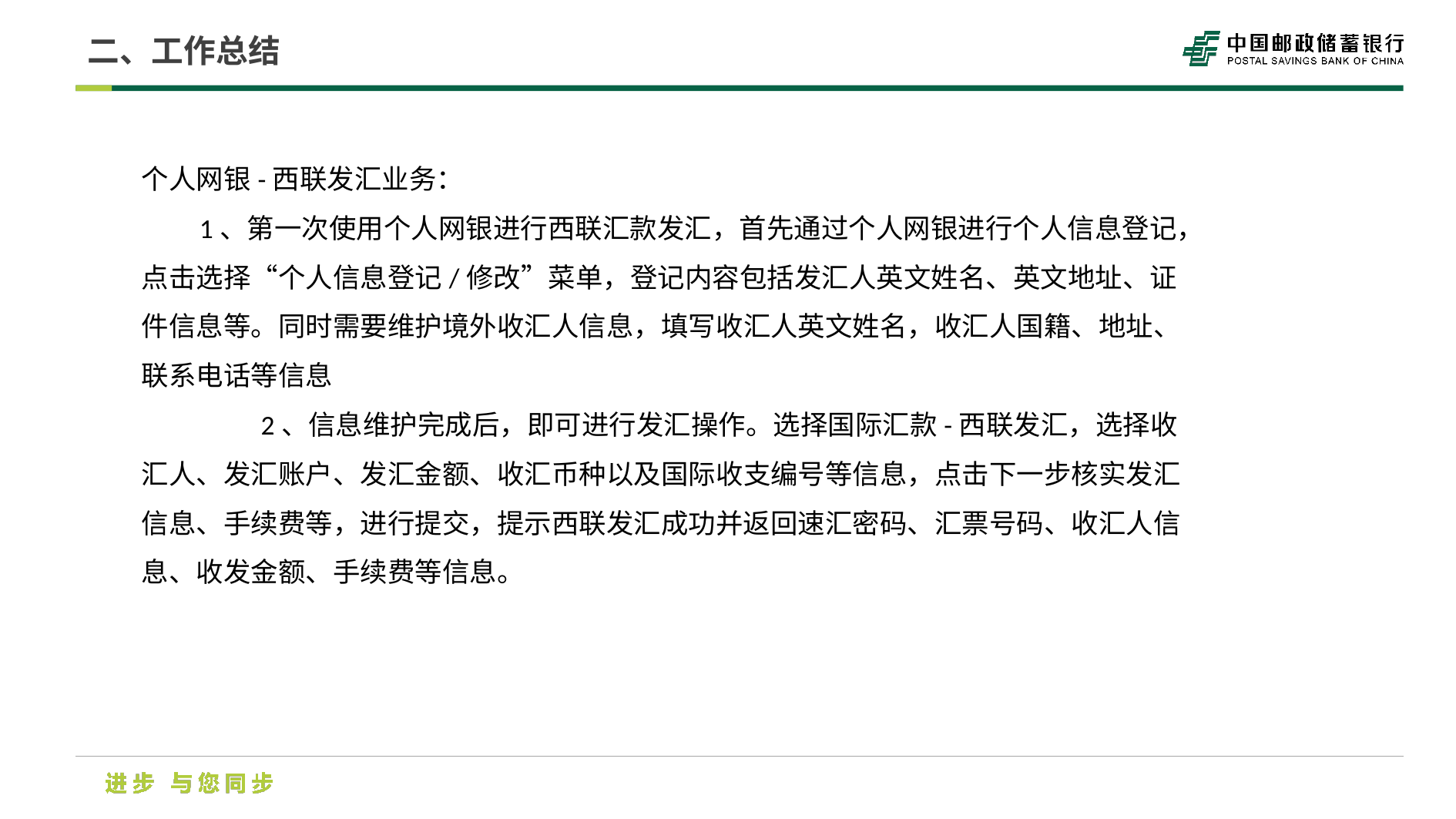

二、工作总结
个人网银-西联发汇业务：
1、第一次使用个人网银进行西联汇款发汇，首先通过个人网银进行个人信息登记，点击选择“个人信息登记/修改”菜单，登记内容包括发汇人英文姓名、英文地址、证件信息等。同时需要维护境外收汇人信息，填写收汇人英文姓名，收汇人国籍、地址、联系电话等信息
　　2、信息维护完成后，即可进行发汇操作。选择国际汇款-西联发汇，选择收汇人、发汇账户、发汇金额、收汇币种以及国际收支编号等信息，点击下一步核实发汇信息、手续费等，进行提交，提示西联发汇成功并返回速汇密码、汇票号码、收汇人信息、收发金额、手续费等信息。